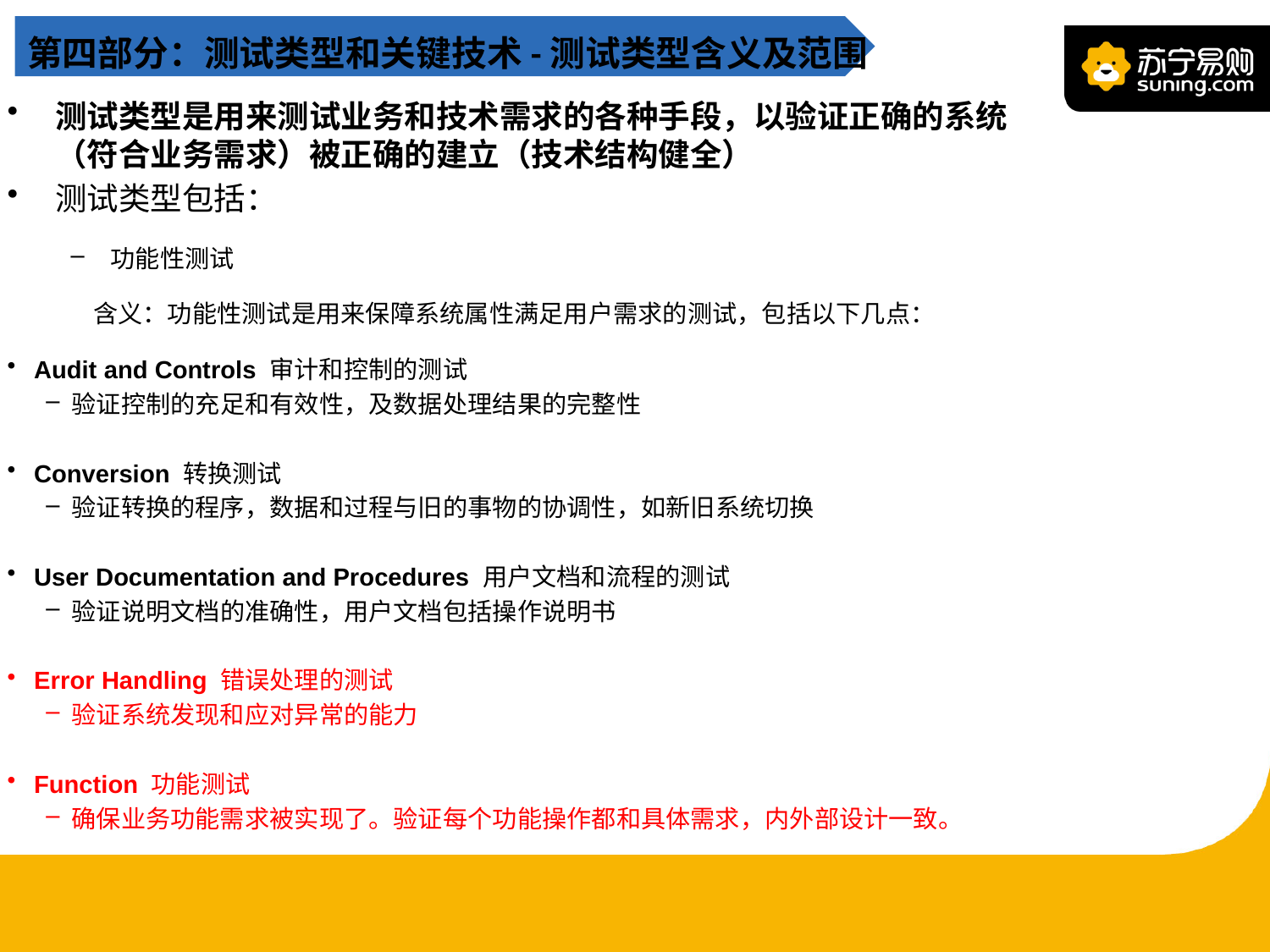

第四部分：测试类型和关键技术-测试类型含义及范围
测试类型是用来测试业务和技术需求的各种手段，以验证正确的系统（符合业务需求）被正确的建立（技术结构健全）
测试类型包括：
功能性测试
   含义：功能性测试是用来保障系统属性满足用户需求的测试，包括以下几点：
Audit and Controls 审计和控制的测试
验证控制的充足和有效性，及数据处理结果的完整性

Conversion 转换测试
验证转换的程序，数据和过程与旧的事物的协调性，如新旧系统切换

User Documentation and Procedures 用户文档和流程的测试
验证说明文档的准确性，用户文档包括操作说明书

Error Handling 错误处理的测试
验证系统发现和应对异常的能力

Function 功能测试
确保业务功能需求被实现了。验证每个功能操作都和具体需求，内外部设计一致。